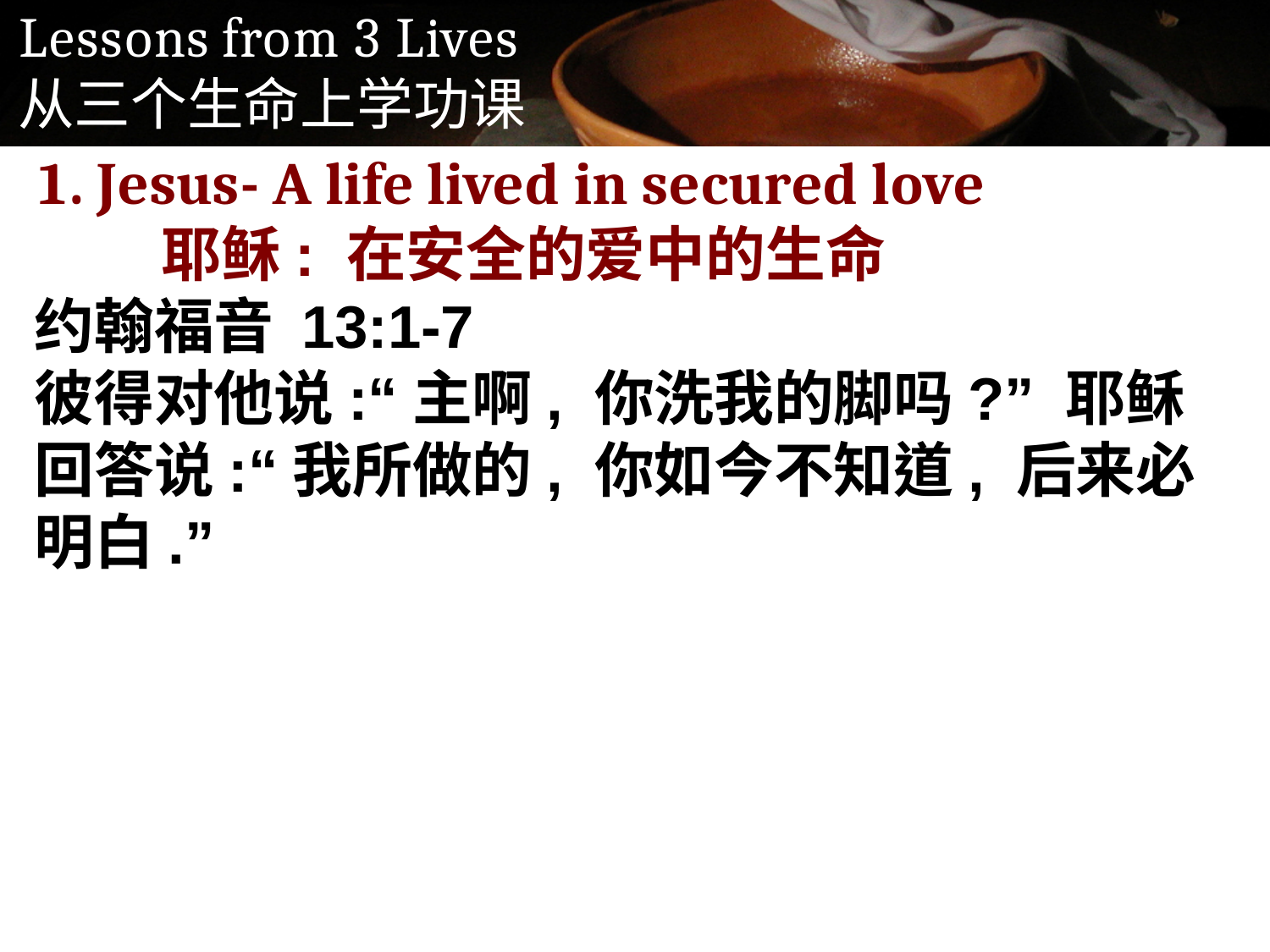

1. Jesus- A life lived in secured love
	耶稣: 在安全的爱中的生命
约翰福音 13:1-7
彼得对他说:“主啊, 你洗我的脚吗?” 耶稣回答说:“我所做的, 你如今不知道, 后来必明白.”